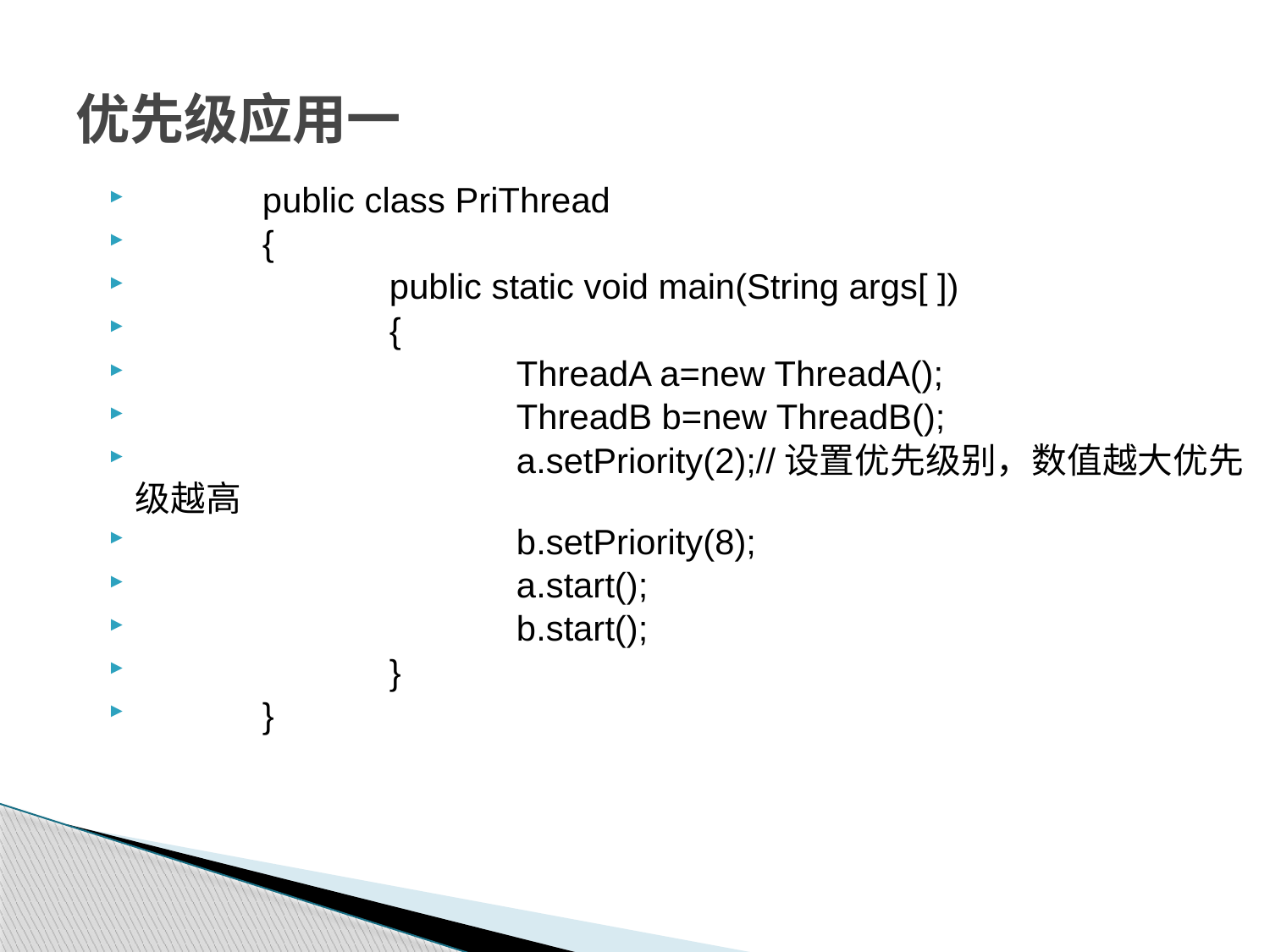

# 优先级应用一
	public class PriThread
	{
		public static void main(String args[ ])
		{
			ThreadA a=new ThreadA();
			ThreadB b=new ThreadB();
			a.setPriority(2);//设置优先级别，数值越大优先级越高
			b.setPriority(8);
			a.start();
			b.start();
		}
	}